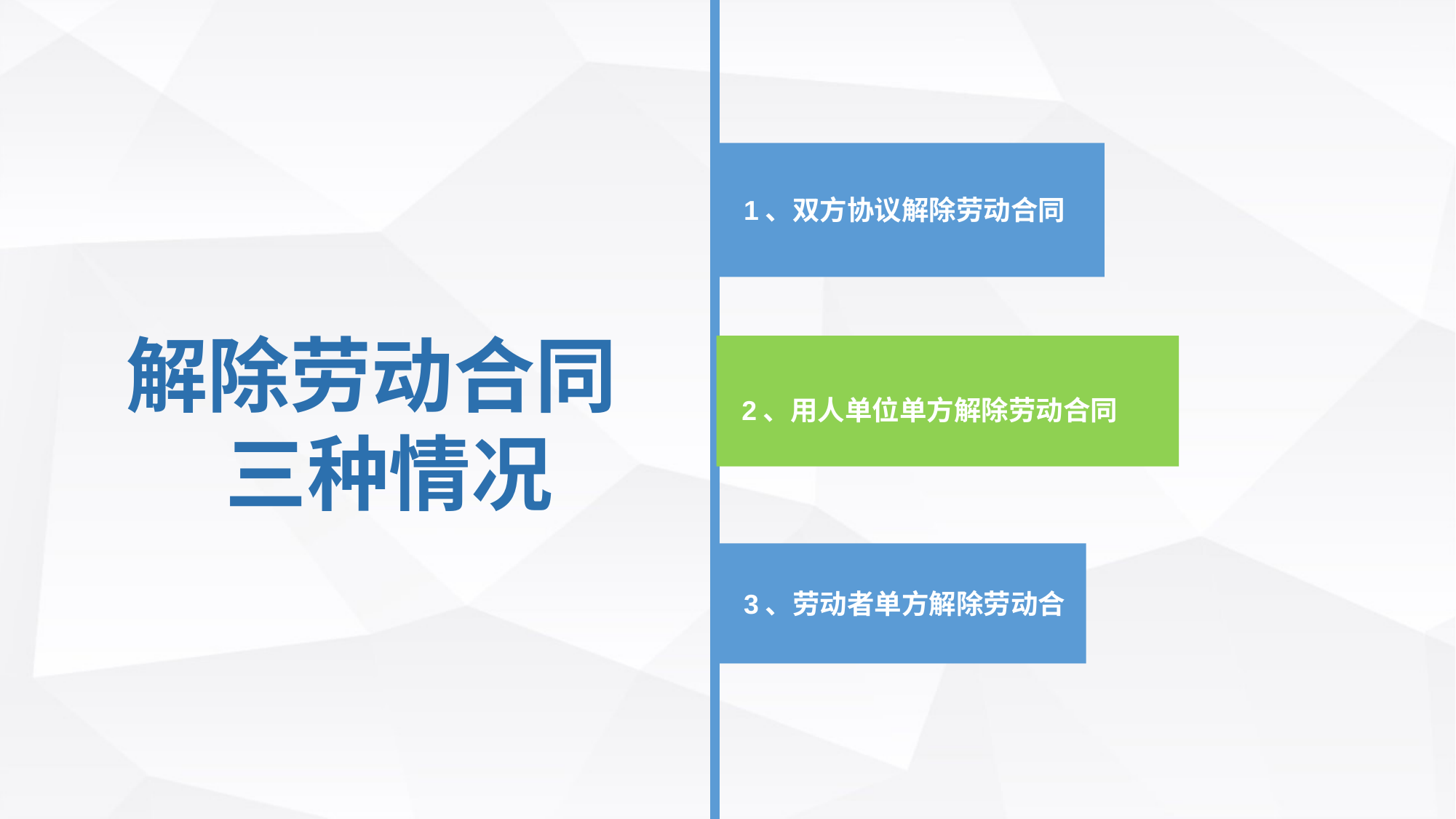

1、双方协议解除劳动合同
   解除劳动合同
三种情况

2、用人单位单方解除劳动合同

3、劳动者单方解除劳动合